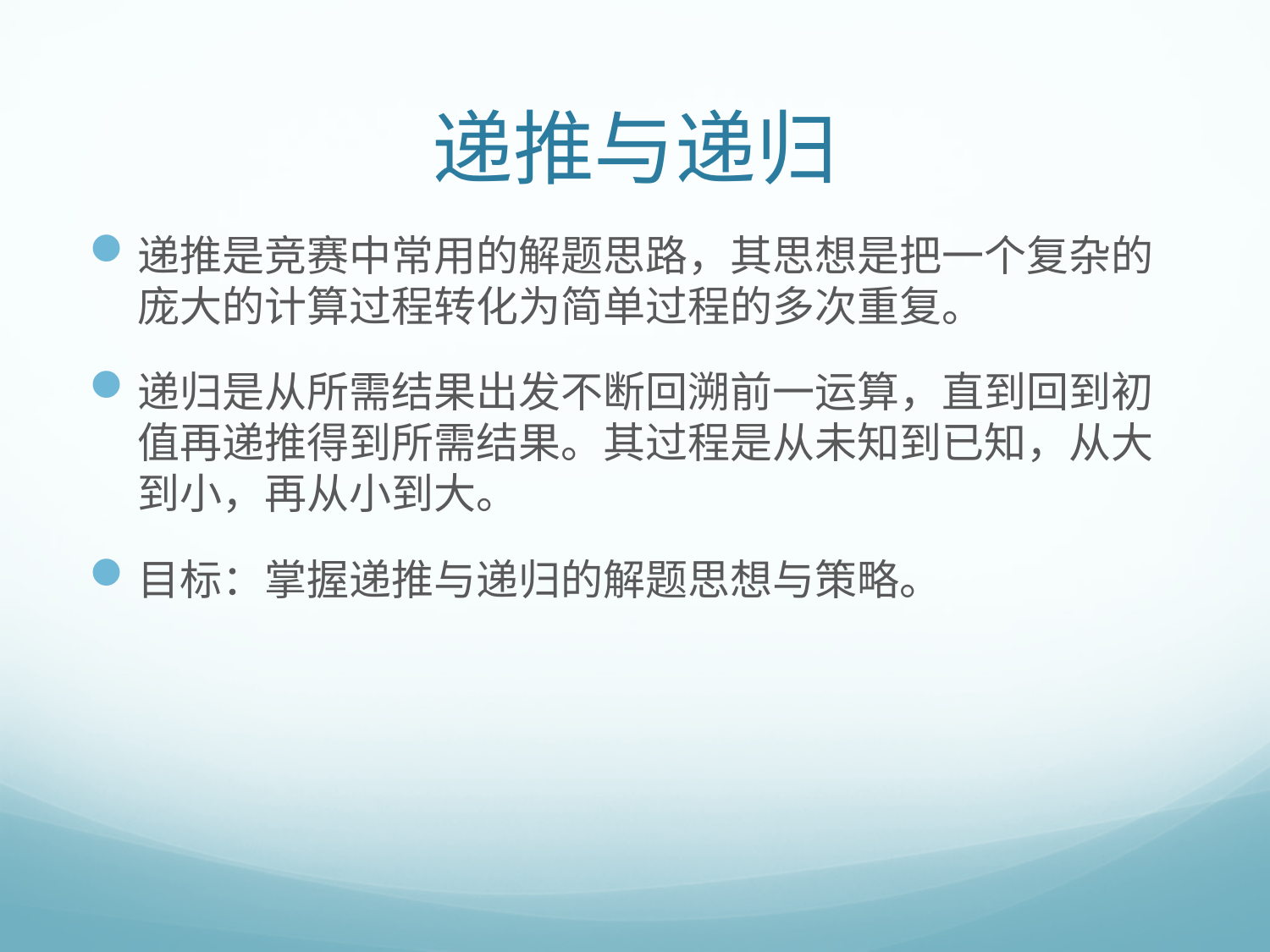

# 递推与递归
递推是竞赛中常用的解题思路，其思想是把一个复杂的庞大的计算过程转化为简单过程的多次重复。
递归是从所需结果出发不断回溯前一运算，直到回到初值再递推得到所需结果。其过程是从未知到已知，从大到小，再从小到大。
目标：掌握递推与递归的解题思想与策略。